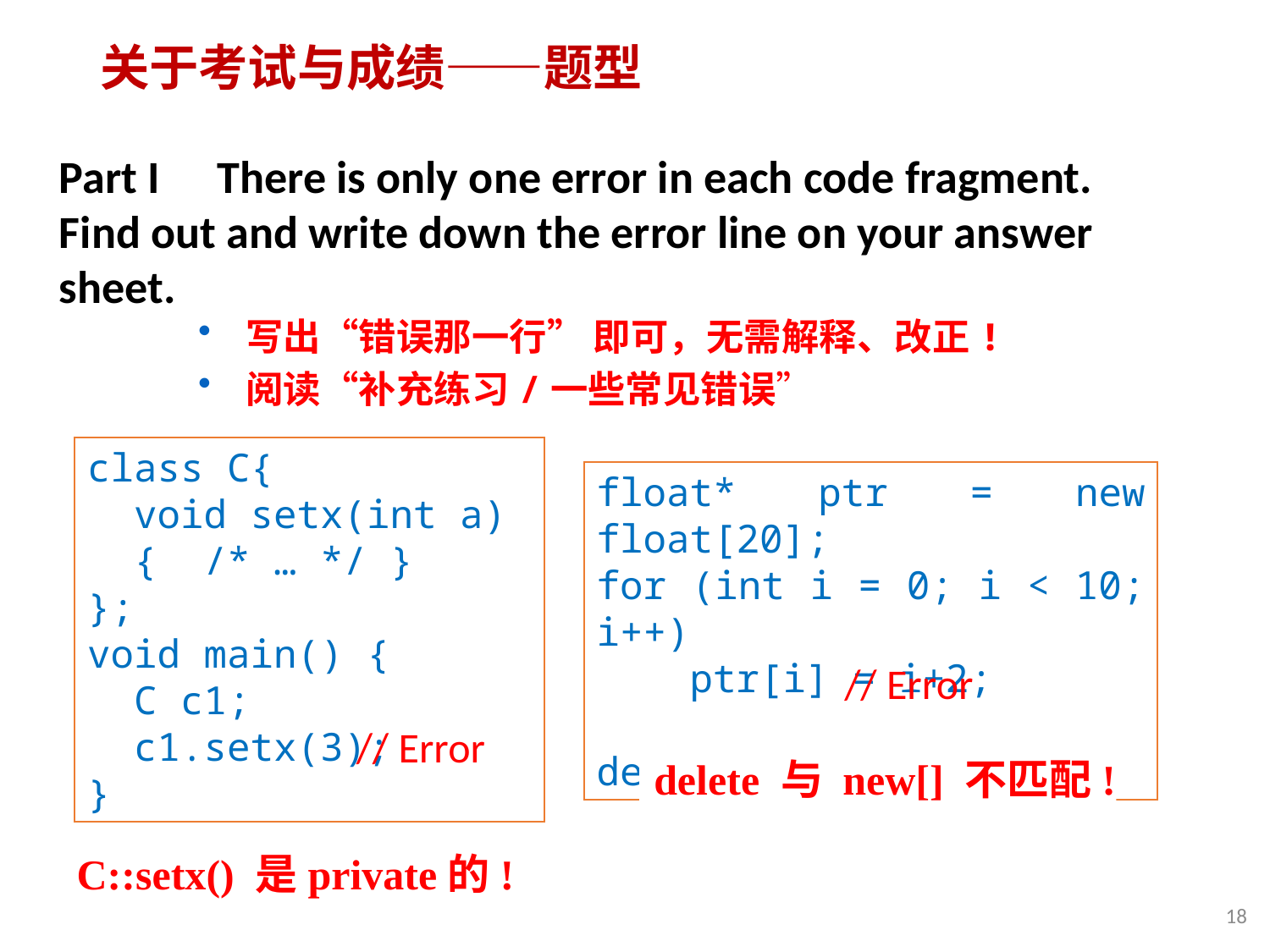

# 关于考试与成绩——题型
Part I	   There is only one error in each code fragment. Find out and write down the error line on your answer sheet.
通常，程序中的错误前后关联.
考试时，应指出后面的错误（即认为前面代码是正确的）
写出“错误那一行” 即可，无需解释、改正!
阅读“补充练习/一些常见错误”
class C{
  void setx(int a)
  {  /* … */ }
};
void main() {
  C c1;
  c1.setx(3);
}
float* ptr = new float[20];
for (int i = 0; i < 10; i++)
    ptr[i] = i+2;

delete ptr;
// Error
// Error
delete 与 new[] 不匹配!
C::setx() 是private的!
18